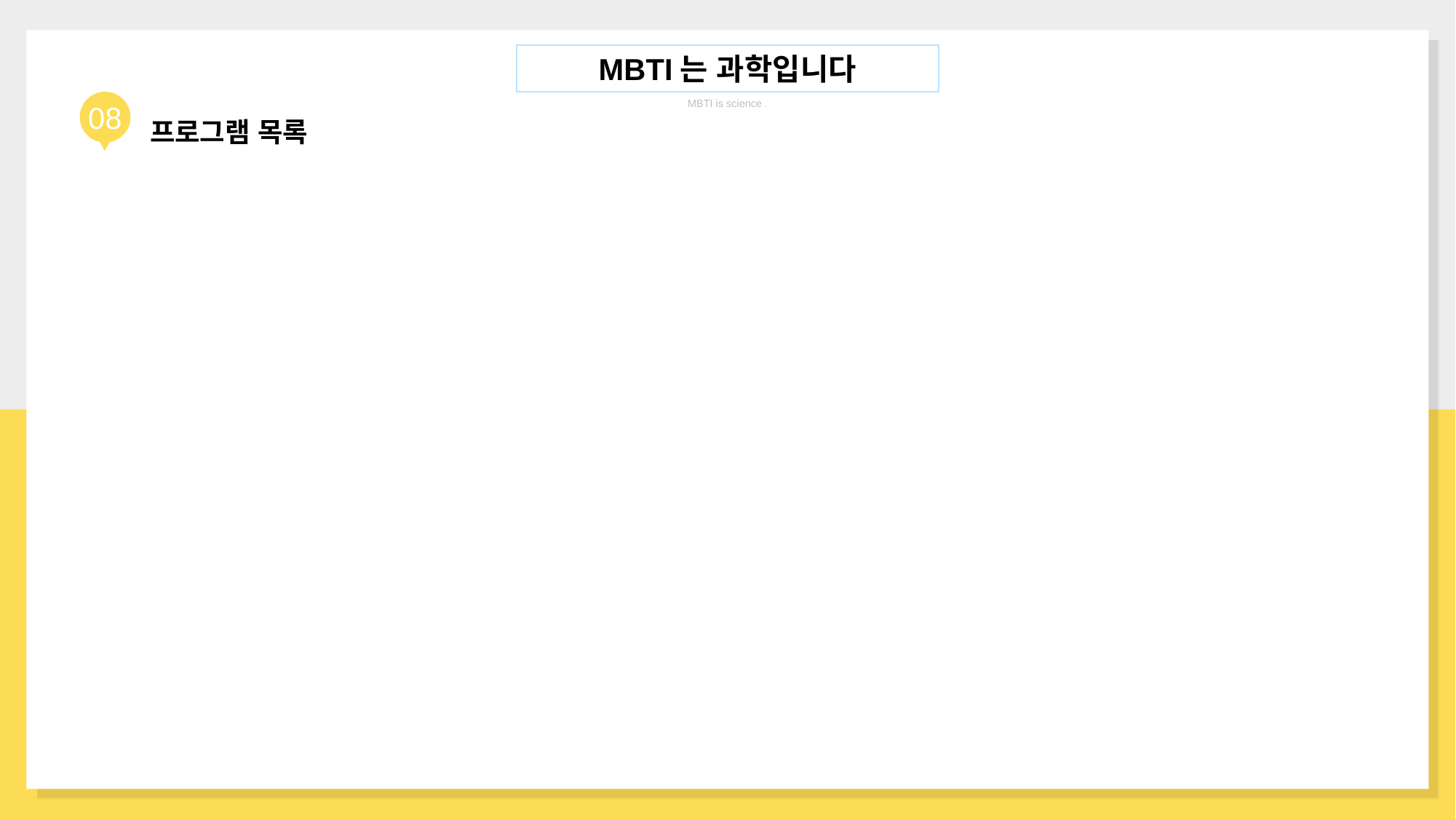

MBTI is science .
MBTI는 과학입니다
08
프로그램 목록